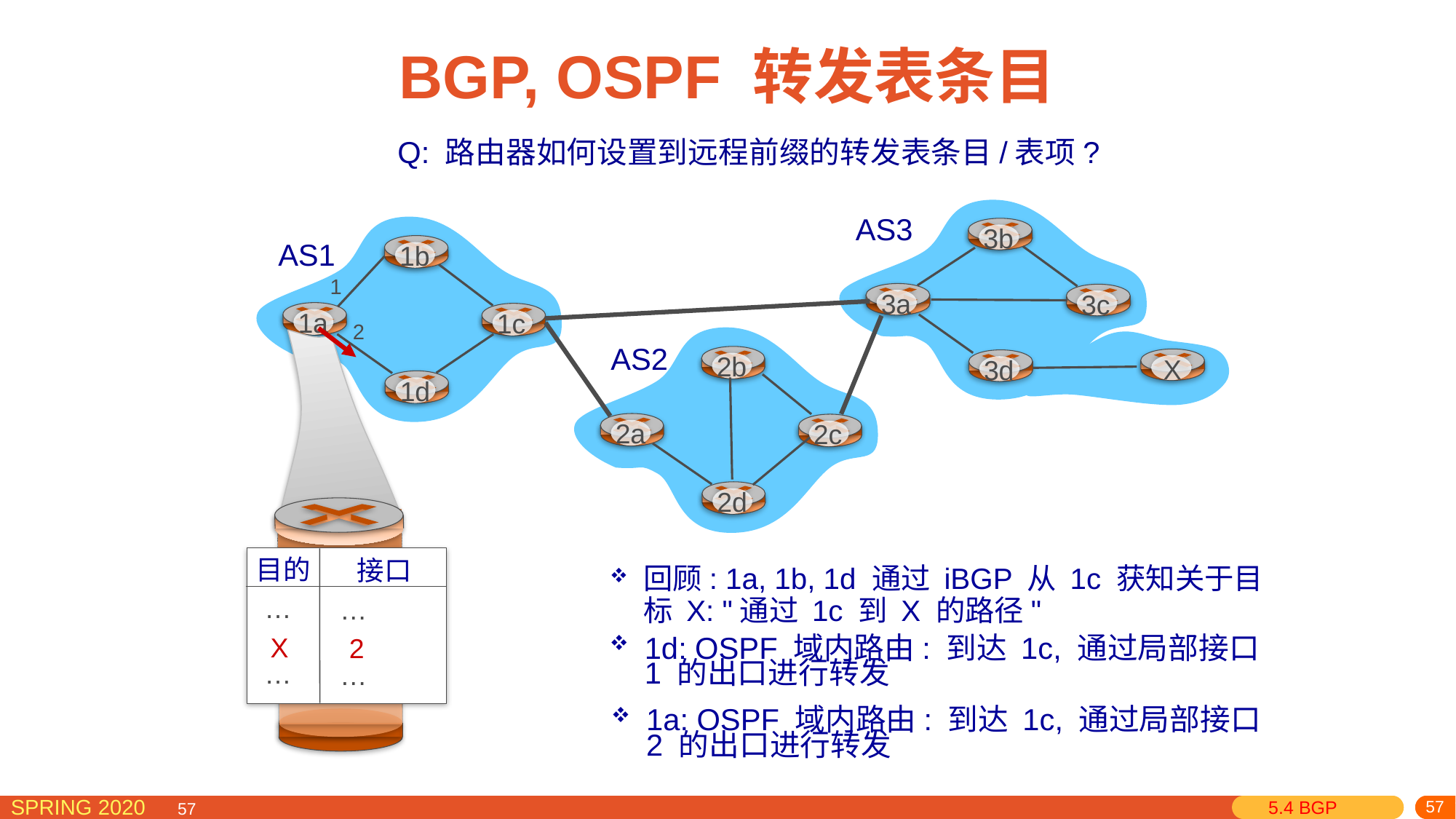

# BGP, OSPF 转发表条目
Q: 路由器如何设置到远程前缀的转发表条目/表项?

AS3
3b

3a

3c

3d

1b

1a

1c

1d

AS1
1
2

目的
接口

…

…
…

…

X
2

  X

AS2
2b

2a

2c

2d

回顾: 1a, 1b, 1d 通过 iBGP 从 1c 获知关于目标 X: "通过 1c 到 X 的路径"
1d: OSPF 域内路由: 到达 1c, 通过局部接口 1 的出口进行转发
1a: OSPF 域内路由: 到达 1c, 通过局部接口 2 的出口进行转发
5.4 BGP